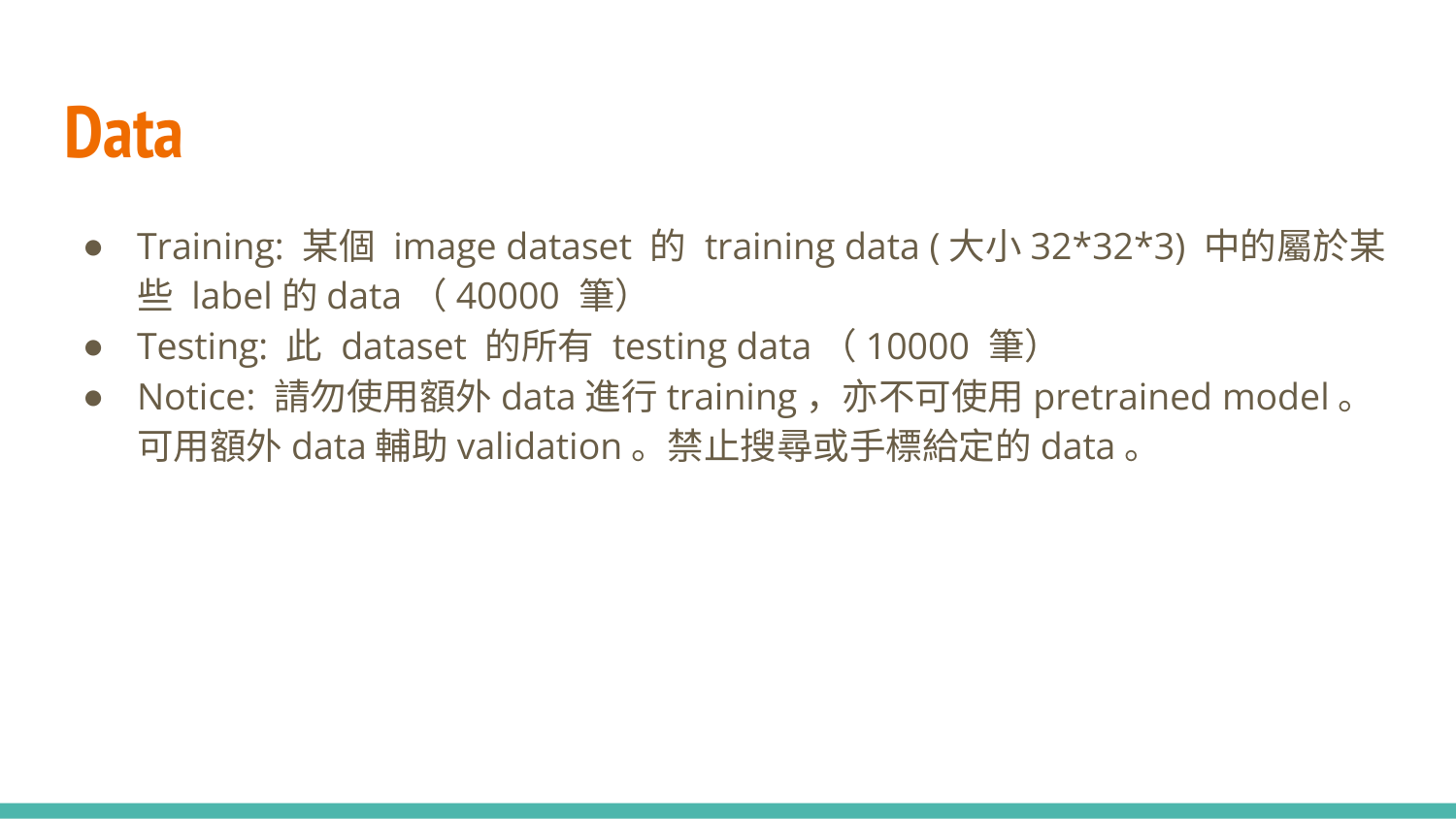

# Data
Training: 某個 image dataset 的 training data (大小32*32*3) 中的屬於某些 label的data（40000 筆）
Testing: 此 dataset 的所有 testing data（10000 筆）
Notice: 請勿使用額外data進行training，亦不可使用pretrained model。可用額外data輔助validation。禁止搜尋或手標給定的data。